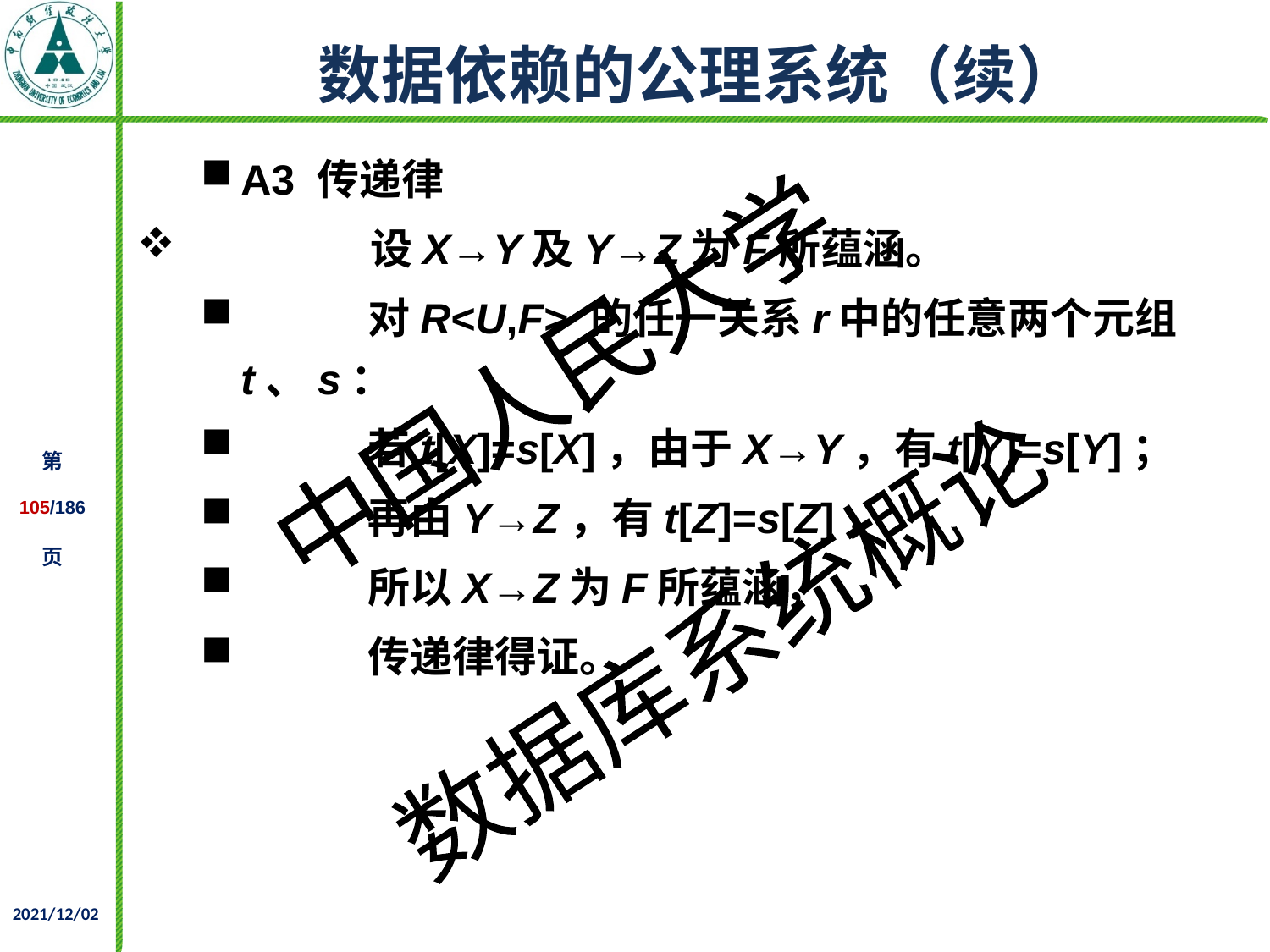

# 数据依赖的公理系统（续）
A3 传递律
	     设X→Y及Y→Z为F所蕴涵。
	对R<U,F> 的任一关系r中的任意两个元组t、s：
	若t[X]=s[X]，由于X→Y，有t[Y]=s[Y]；
	再由Y→Z，有t[Z]=s[Z]，
	所以X→Z为F所蕴涵，
	传递律得证。

2021/12/02